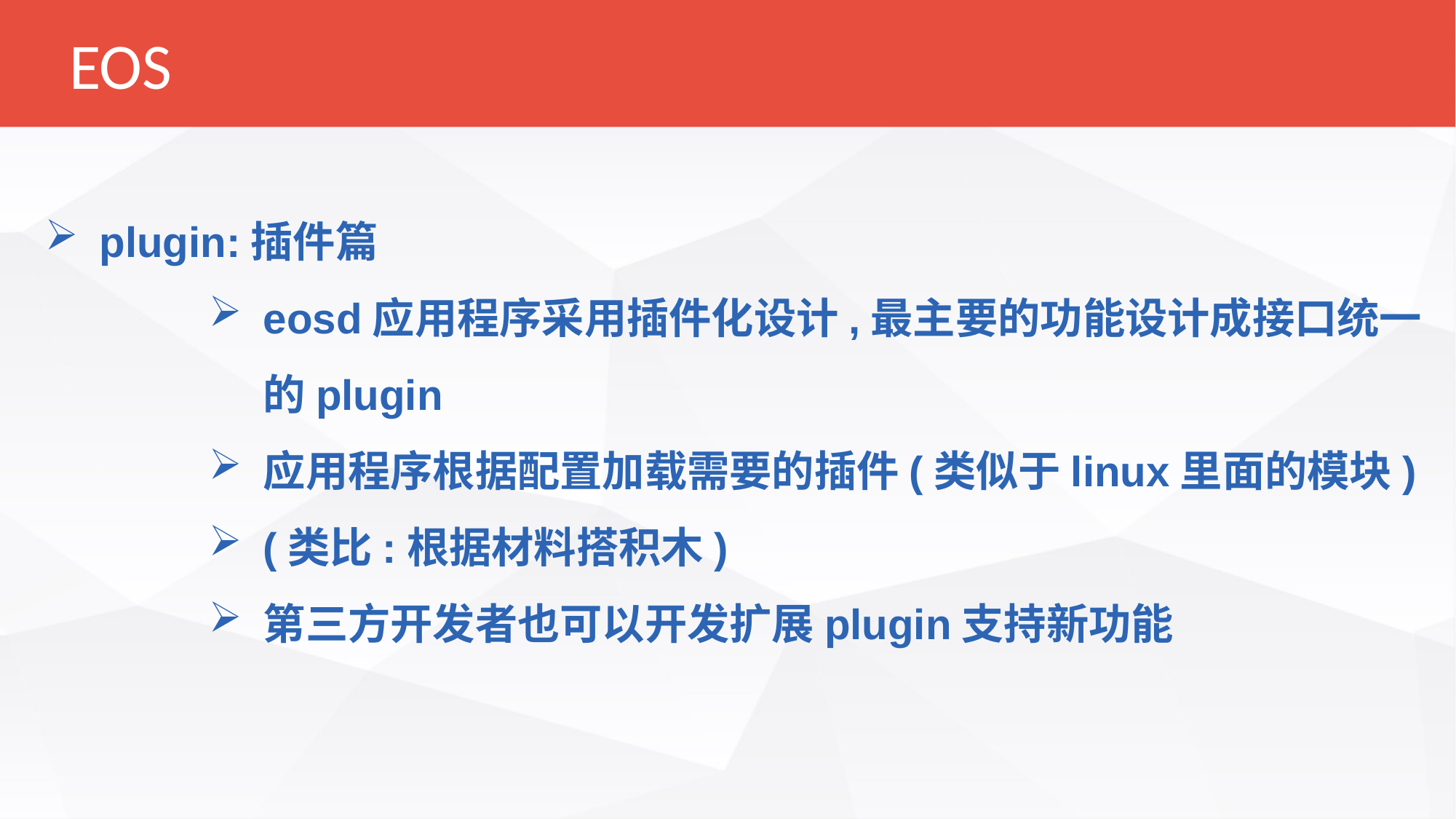

EOS

plugin:插件篇
eosd应用程序采用插件化设计,最主要的功能设计成接口统一的plugin
应用程序根据配置加载需要的插件(类似于linux里面的模块)
(类比:根据材料搭积木)
第三方开发者也可以开发扩展plugin支持新功能